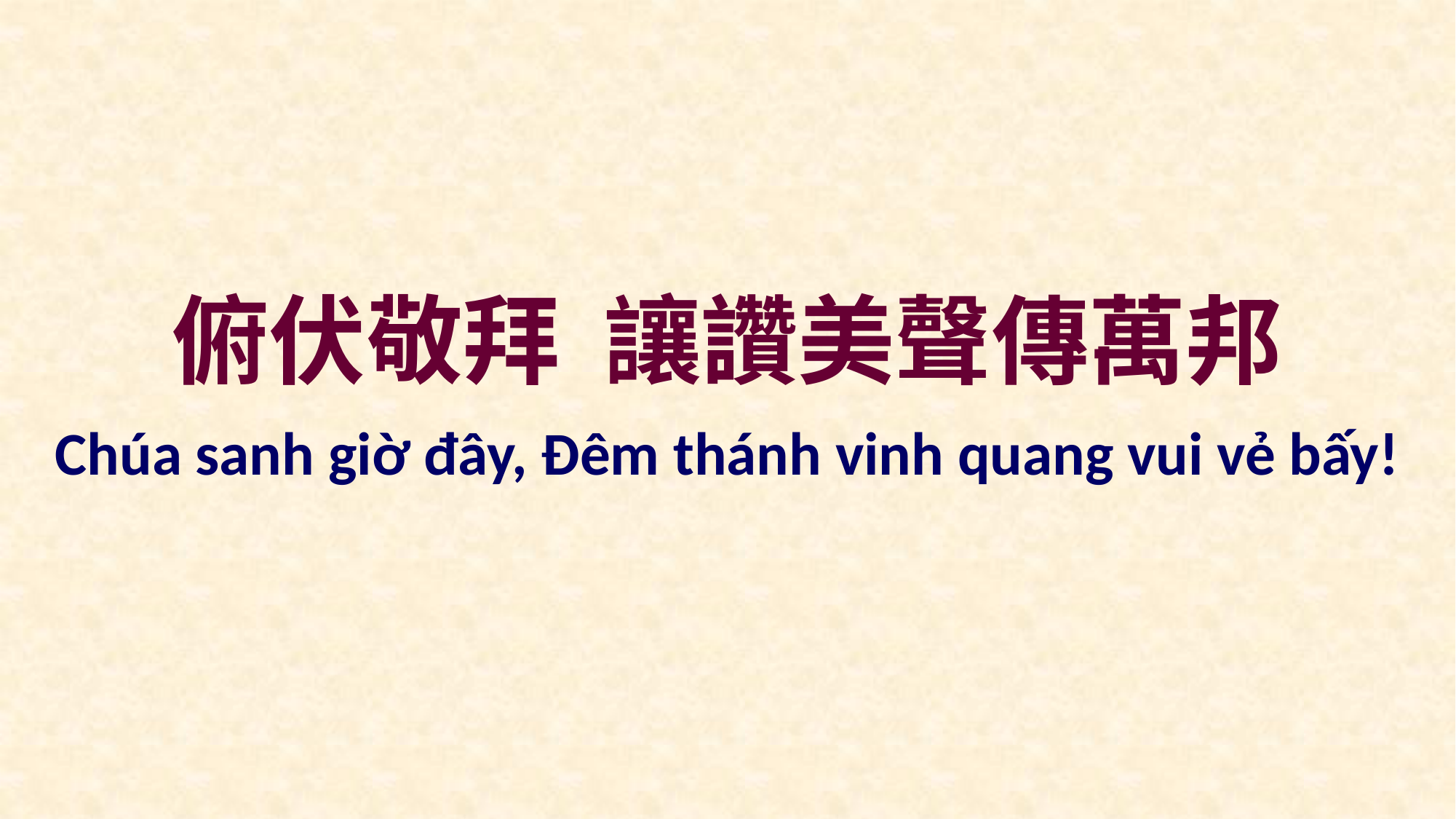

俯伏敬拜  讓讚美聲傳萬邦
Chúa sanh giờ đây, Ðêm thánh vinh quang vui vẻ bấy!